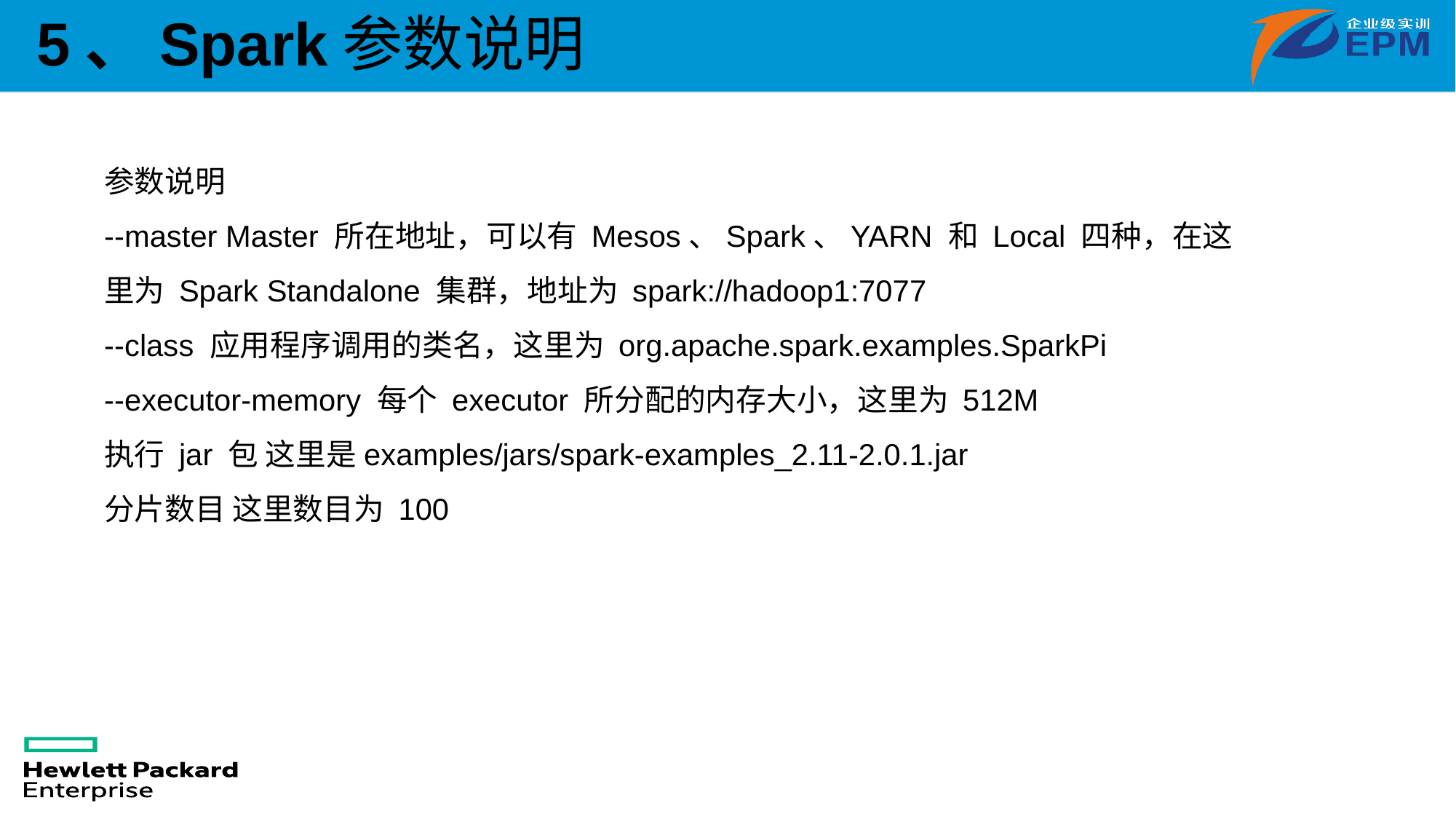

5、Spark参数说明
参数说明
--master Master 所在地址，可以有 Mesos、Spark、YARN 和 Local 四种，在这里为 Spark Standalone 集群，地址为 spark://hadoop1:7077
--class 应用程序调用的类名，这里为 org.apache.spark.examples.SparkPi
--executor-memory 每个 executor 所分配的内存大小，这里为 512M
执行 jar 包 这里是examples/jars/spark-examples_2.11-2.0.1.jar
分片数目 这里数目为 100